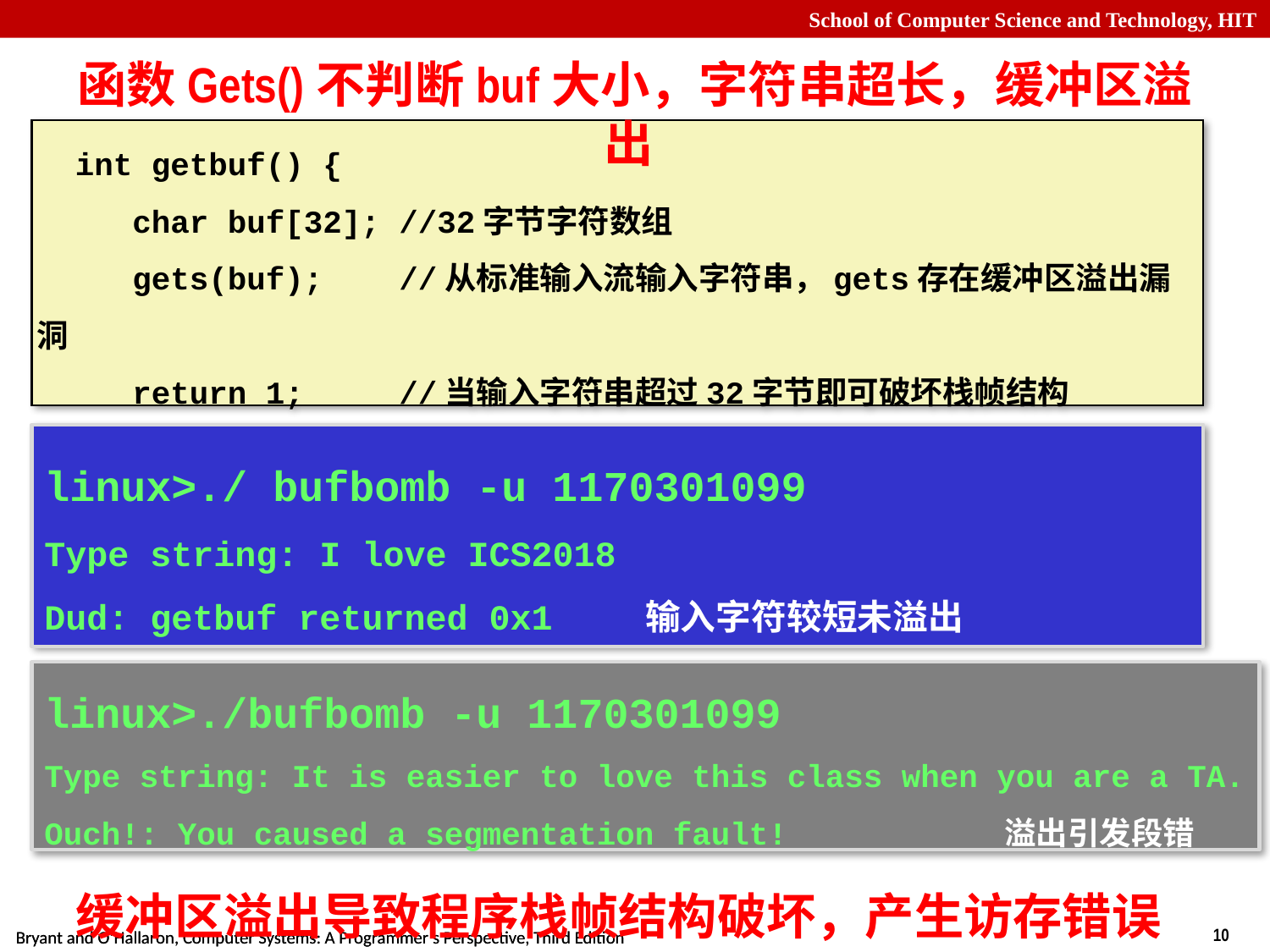

函数Gets()不判断buf大小，字符串超长，缓冲区溢出
  int getbuf() {
     char buf[32]; //32字节字符数组
     gets(buf);    //从标准输入流输入字符串，gets存在缓冲区溢出漏洞
     return 1;     //当输入字符串超过32字节即可破坏栈帧结构
  }
linux>./ bufbomb -u 1170301099
Type string: I love ICS2018
Dud: getbuf returned 0x1    输入字符较短未溢出
linux>./bufbomb -u 1170301099
Type string: It is easier to love this class when you are a TA.
Ouch!: You caused a segmentation fault!           溢出引发段错
缓冲区溢出导致程序栈帧结构破坏，产生访存错误